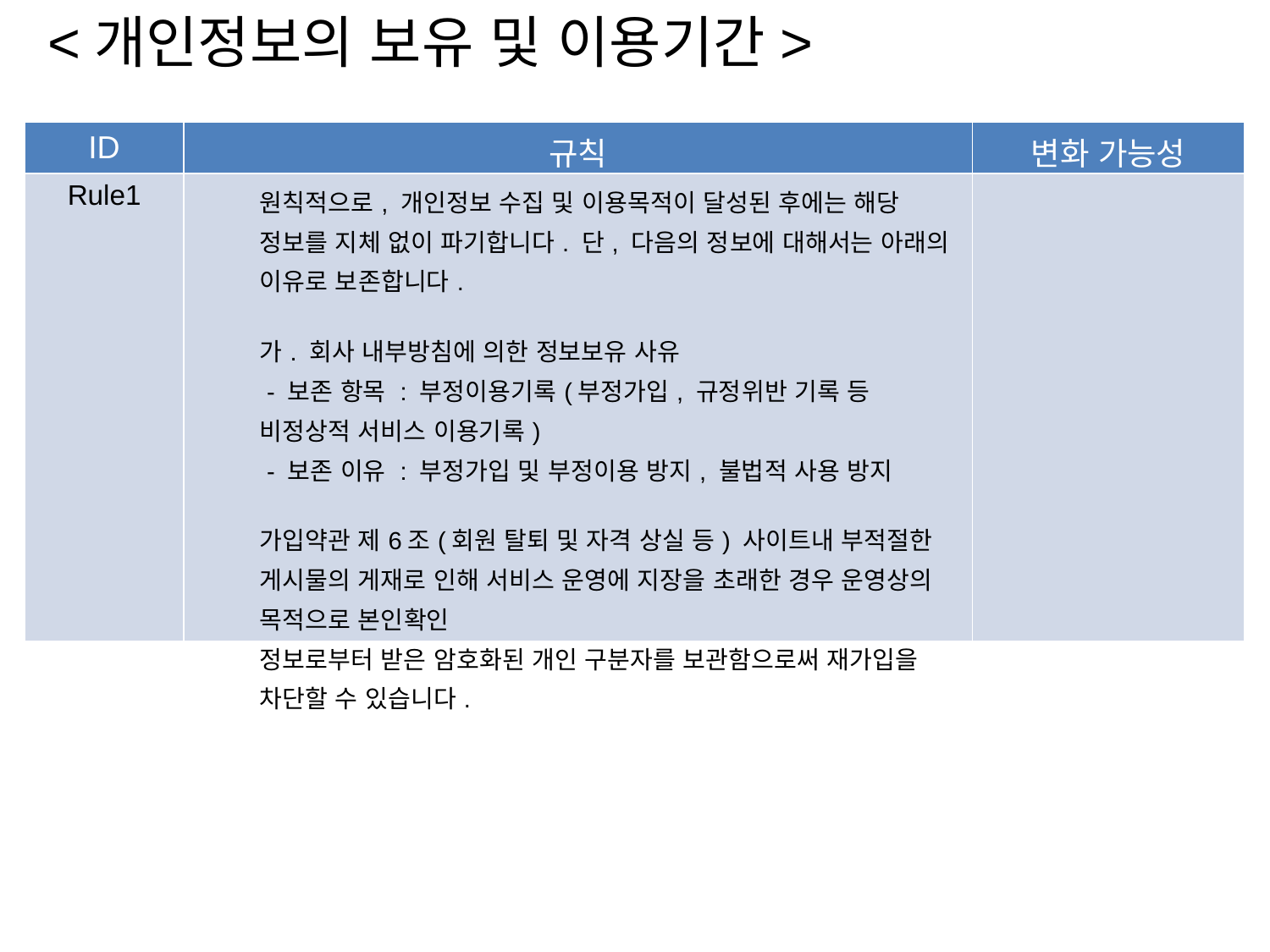

<개인정보의 보유 및 이용기간>
| ID | 규칙 | 변화 가능성 |
| --- | --- | --- |
| Rule1 | 원칙적으로, 개인정보 수집 및 이용목적이 달성된 후에는 해당 정보를 지체 없이 파기합니다. 단, 다음의 정보에 대해서는 아래의 이유로 보존합니다. 가. 회사 내부방침에 의한 정보보유 사유 - 보존 항목 : 부정이용기록(부정가입, 규정위반 기록 등 비정상적 서비스 이용기록) - 보존 이유 : 부정가입 및 부정이용 방지, 불법적 사용 방지 가입약관 제6조(회원 탈퇴 및 자격 상실 등) 사이트내 부적절한 게시물의 게재로 인해 서비스 운영에 지장을 초래한 경우 운영상의 목적으로 본인확인 정보로부터 받은 암호화된 개인 구분자를 보관함으로써 재가입을 차단할 수 있습니다. |  |